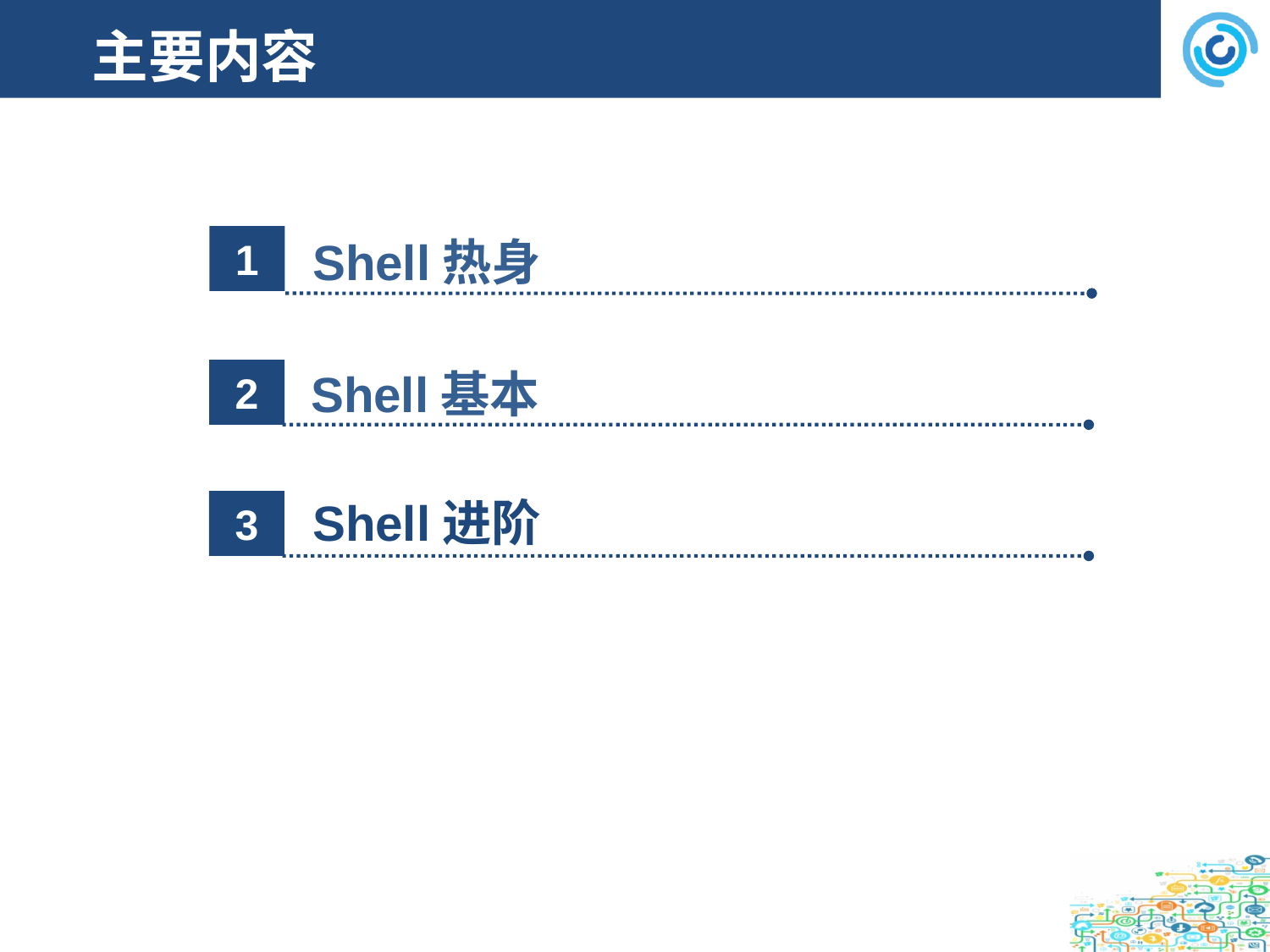

# 主要内容
Shell热身
1

 Shell基本
2

Shell进阶
3